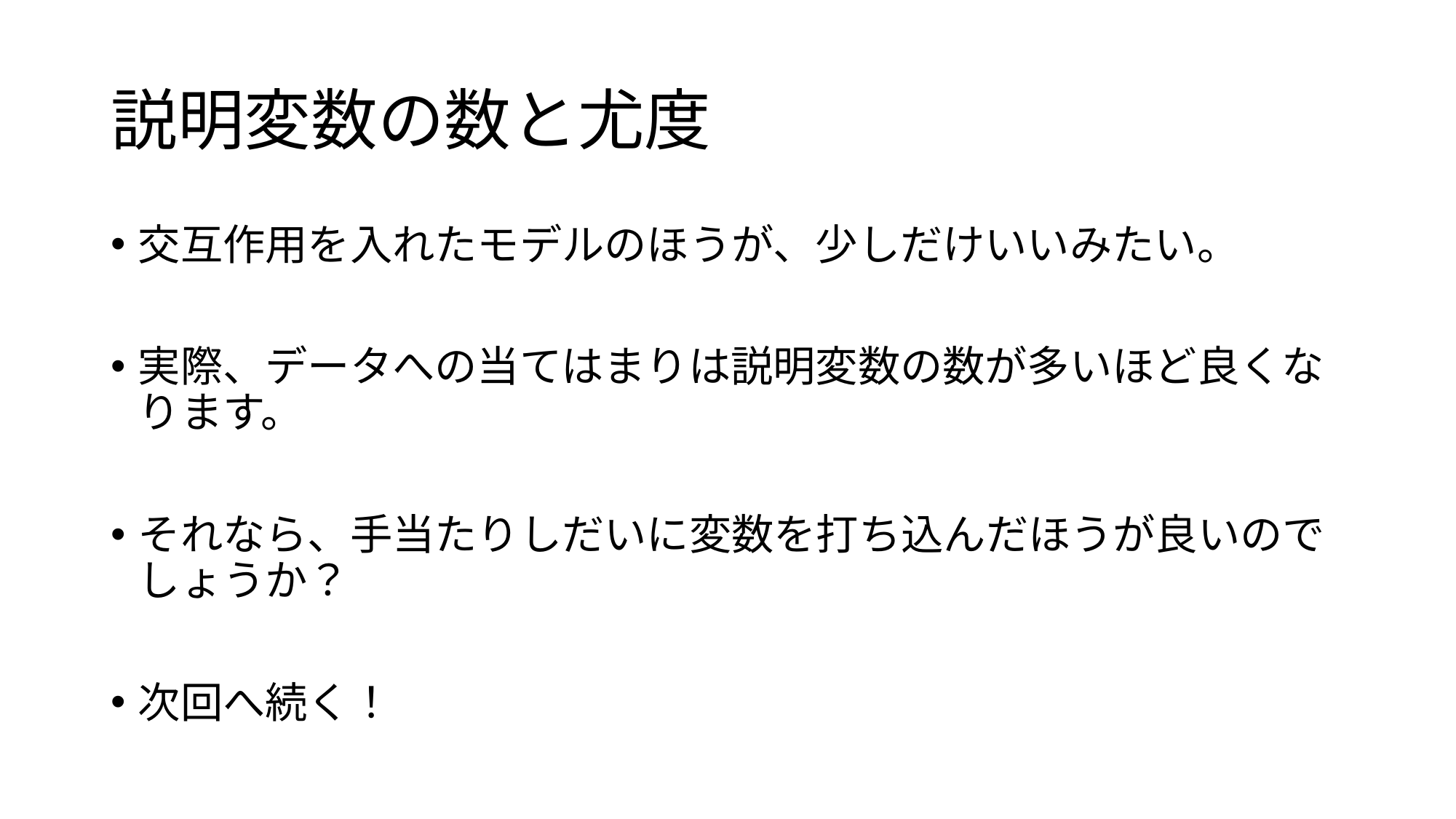

# 説明変数の数と尤度
交互作用を入れたモデルのほうが、少しだけいいみたい。

実際、データへの当てはまりは説明変数の数が多いほど良くなります。

それなら、手当たりしだいに変数を打ち込んだほうが良いのでしょうか？

次回へ続く！